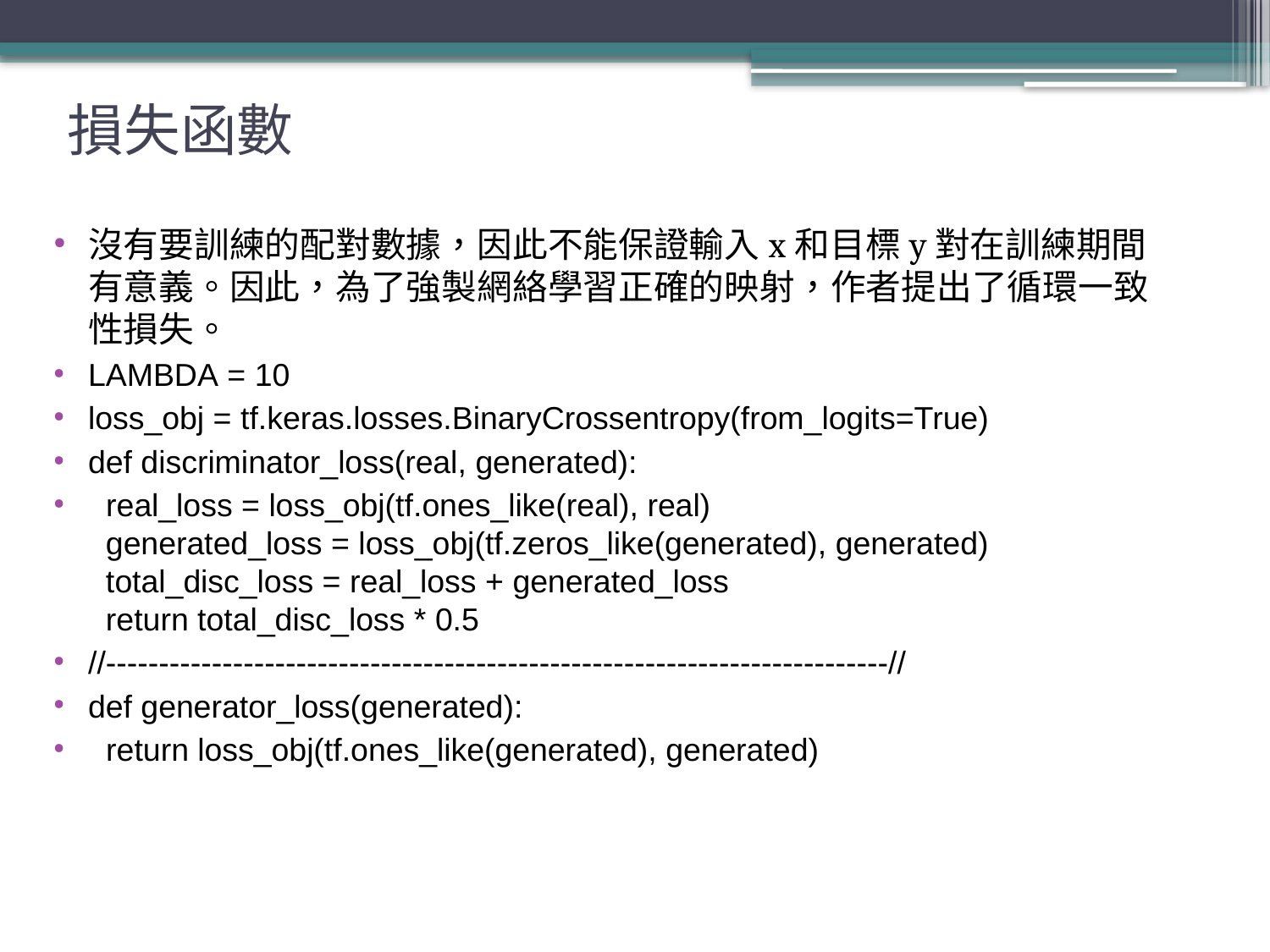

# 損失函數
沒有要訓練的配對數據，因此不能保證輸入x和目標y對在訓練期間有意義。因此，為了強製網絡學習正確的映射，作者提出了循環一致性損失。
LAMBDA = 10
loss_obj = tf.keras.losses.BinaryCrossentropy(from_logits=True)
def discriminator_loss(real, generated):
  real_loss = loss_obj(tf.ones_like(real), real)
  generated_loss = loss_obj(tf.zeros_like(generated), generated)
  total_disc_loss = real_loss + generated_loss
  return total_disc_loss * 0.5
//--------------------------------------------------------------------------//
def generator_loss(generated):
  return loss_obj(tf.ones_like(generated), generated)